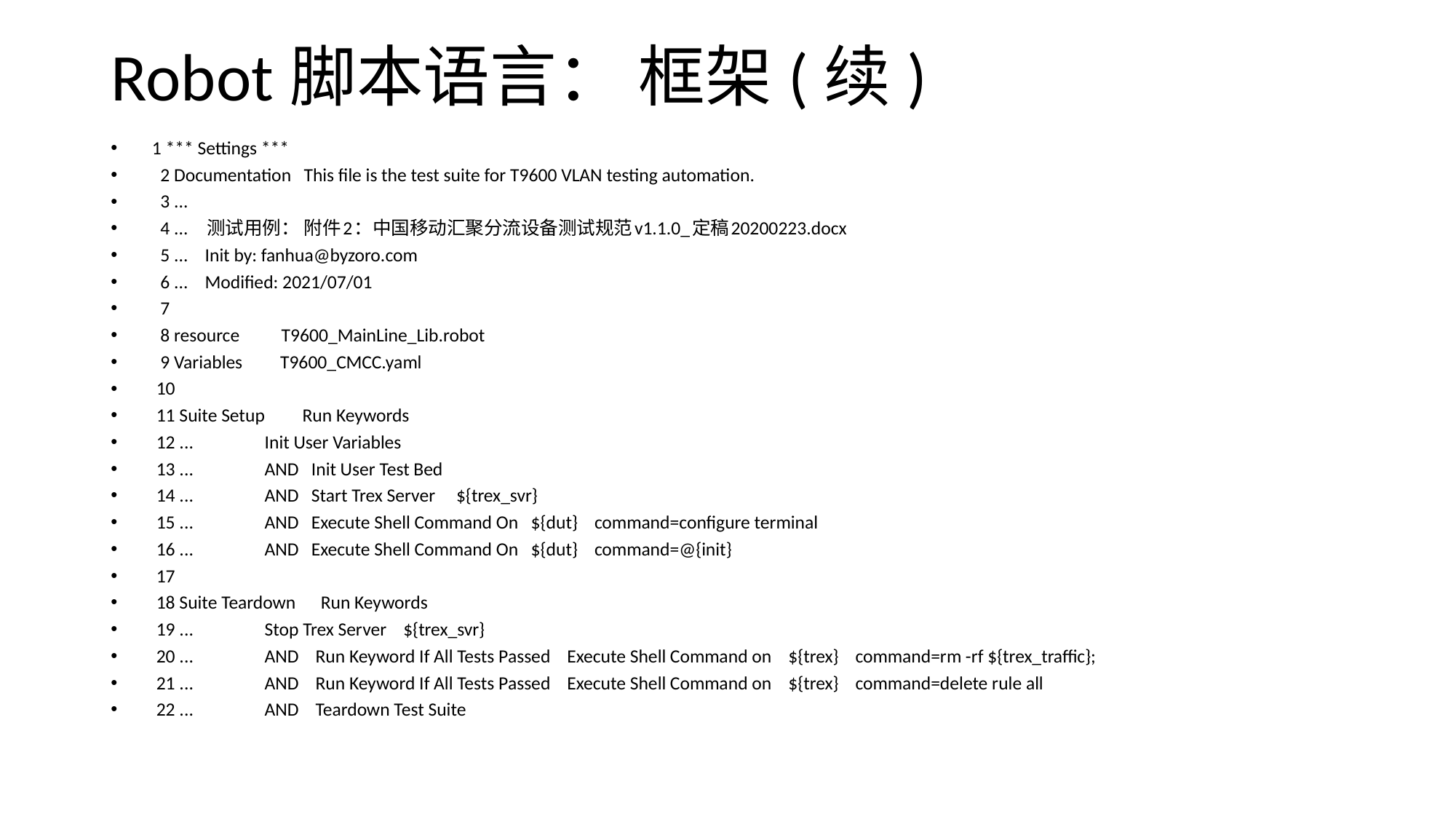

# Robot脚本语言： 框架(续)
 1 *** Settings ***
   2 Documentation   This file is the test suite for T9600 VLAN testing automation.
   3 ...
   4 ...    测试用例： 附件2：中国移动汇聚分流设备测试规范v1.1.0_定稿20200223.docx
   5 ...    Init by: fanhua@byzoro.com
   6 ...    Modified: 2021/07/01
   7
   8 resource          T9600_MainLine_Lib.robot
   9 Variables         T9600_CMCC.yaml
  10
  11 Suite Setup         Run Keywords
  12 ...                 Init User Variables
  13 ...                 AND   Init User Test Bed
  14 ...                 AND   Start Trex Server     ${trex_svr}
  15 ...                 AND   Execute Shell Command On   ${dut}    command=configure terminal
  16 ...                 AND   Execute Shell Command On   ${dut}    command=@{init}
  17
  18 Suite Teardown      Run Keywords
  19 ...                 Stop Trex Server    ${trex_svr}
  20 ...                 AND    Run Keyword If All Tests Passed    Execute Shell Command on    ${trex}    command=rm -rf ${trex_traffic};
  21 ...                 AND    Run Keyword If All Tests Passed    Execute Shell Command on    ${trex}    command=delete rule all
  22 ...                 AND    Teardown Test Suite